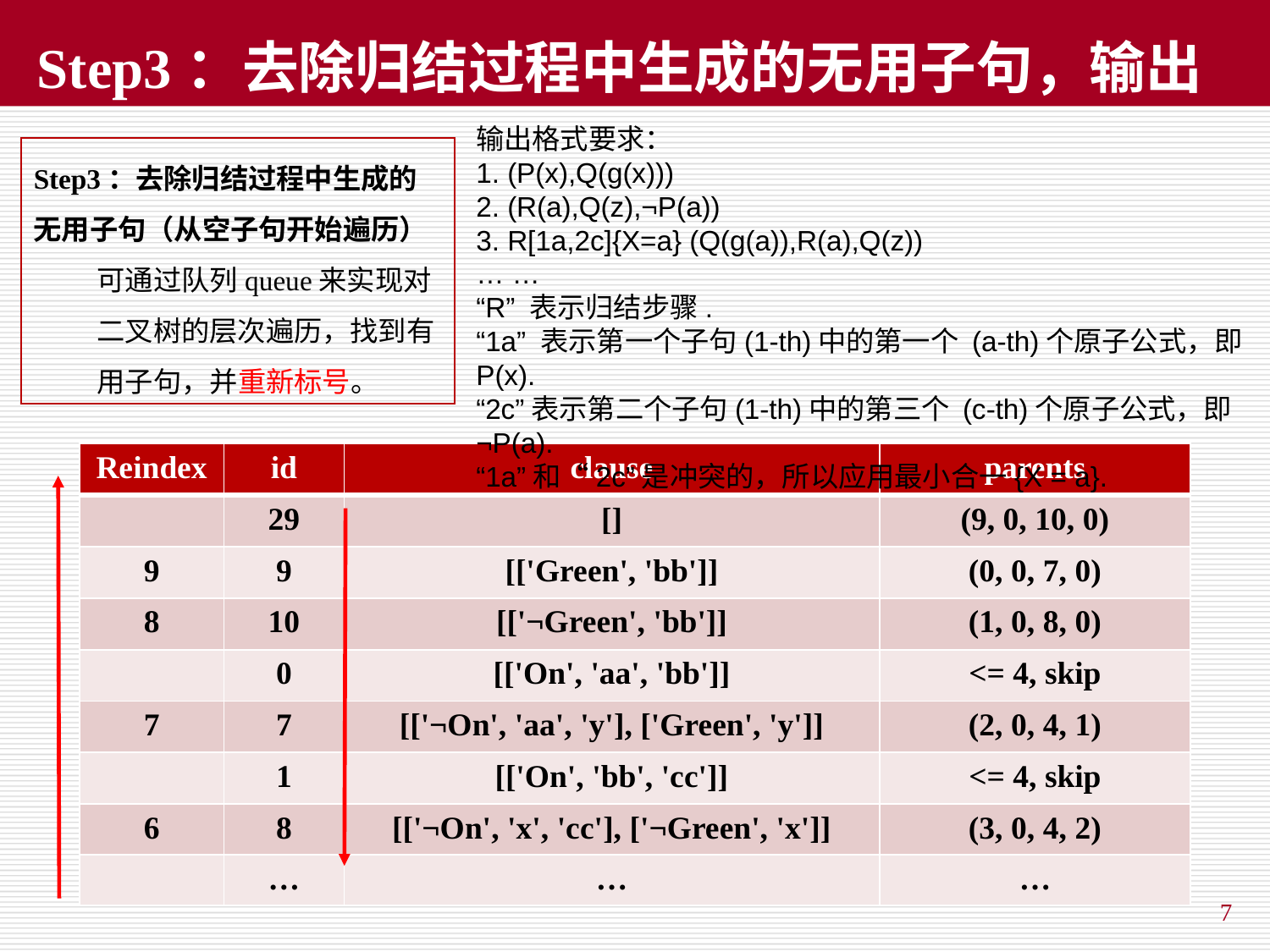

# Step3：去除归结过程中生成的无用子句，输出
输出格式要求：
1. (P(x),Q(g(x)))
2. (R(a),Q(z),¬P(a))
3. R[1a,2c]{X=a} (Q(g(a)),R(a),Q(z))
… …
“R” 表示归结步骤.
“1a” 表示第一个子句(1-th)中的第一个 (a-th)个原子公式，即P(x).
“2c”表示第二个子句(1-th)中的第三个 (c-th)个原子公式，即¬P(a).
“1a”和“2c”是冲突的，所以应用最小合一{X = a}.
Step3：去除归结过程中生成的无用子句（从空子句开始遍历）
可通过队列queue来实现对二叉树的层次遍历，找到有用子句，并重新标号。
| Reindex | id | clause | parents |
| --- | --- | --- | --- |
|  | 29 | [] | (9, 0, 10, 0) |
| 9 | 9 | [['Green', 'bb']] | (0, 0, 7, 0) |
| 8 | 10 | [['¬Green', 'bb']] | (1, 0, 8, 0) |
|  | 0 | [['On', 'aa', 'bb']] | <= 4, skip |
| 7 | 7 | [['¬On', 'aa', 'y'], ['Green', 'y']] | (2, 0, 4, 1) |
|  | 1 | [['On', 'bb', 'cc']] | <= 4, skip |
| 6 | 8 | [['¬On', 'x', 'cc'], ['¬Green', 'x']] | (3, 0, 4, 2) |
|  | … | … | … |
7